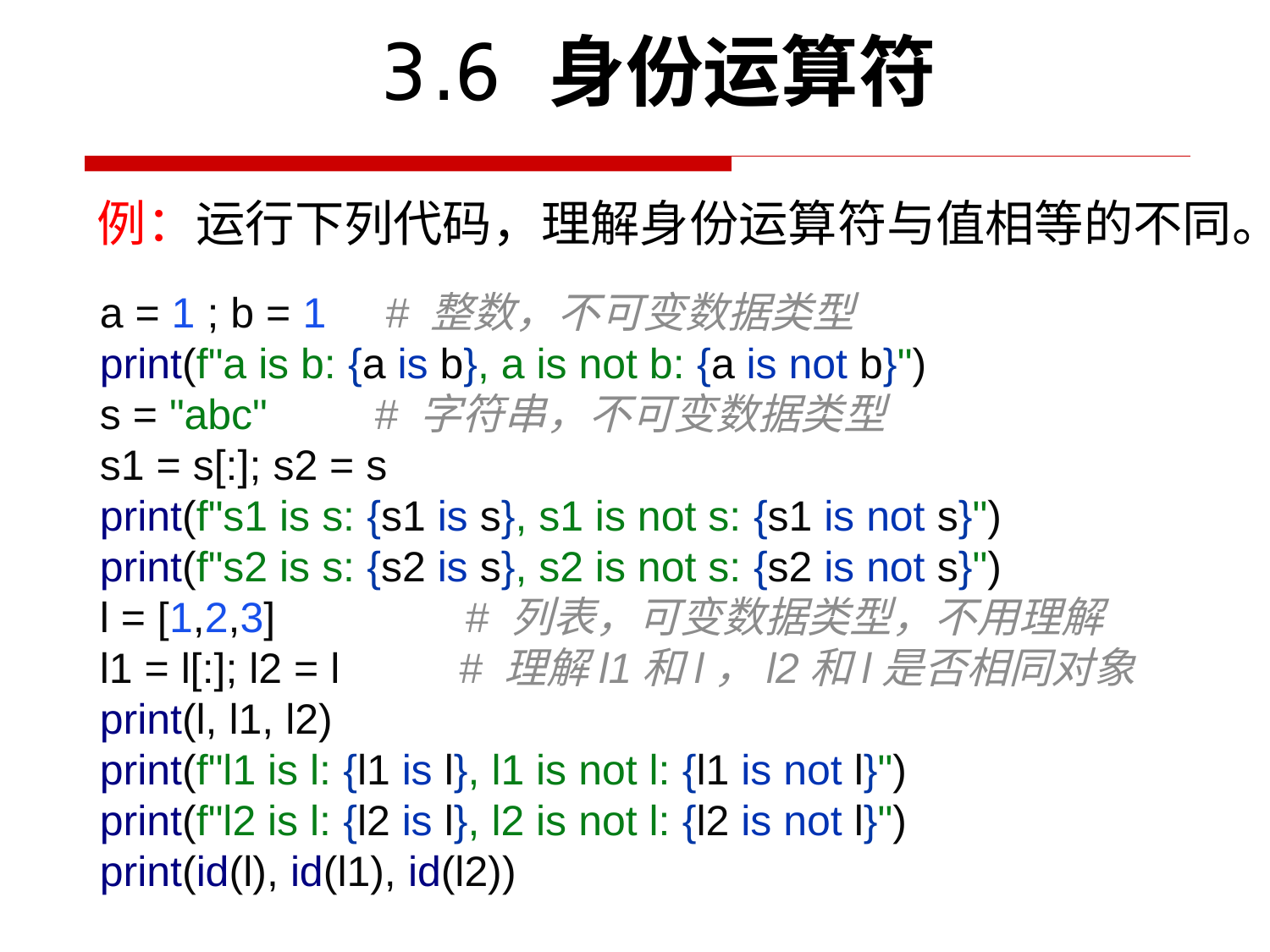

3.6 身份运算符
例：运行下列代码，理解身份运算符与值相等的不同。
a = 1 ; b = 1     # 整数，不可变数据类型
print(f"a is b: {a is b}, a is not b: {a is not b}")
s = "abc"         # 字符串，不可变数据类型
s1 = s[:]; s2 = s
print(f"s1 is s: {s1 is s}, s1 is not s: {s1 is not s}")
print(f"s2 is s: {s2 is s}, s2 is not s: {s2 is not s}")
l = [1,2,3]                # 列表，可变数据类型，不用理解
l1 = l[:]; l2 = l          # 理解l1和l，l2和l是否相同对象
print(l, l1, l2)
print(f"l1 is l: {l1 is l}, l1 is not l: {l1 is not l}")
print(f"l2 is l: {l2 is l}, l2 is not l: {l2 is not l}")
print(id(l), id(l1), id(l2))